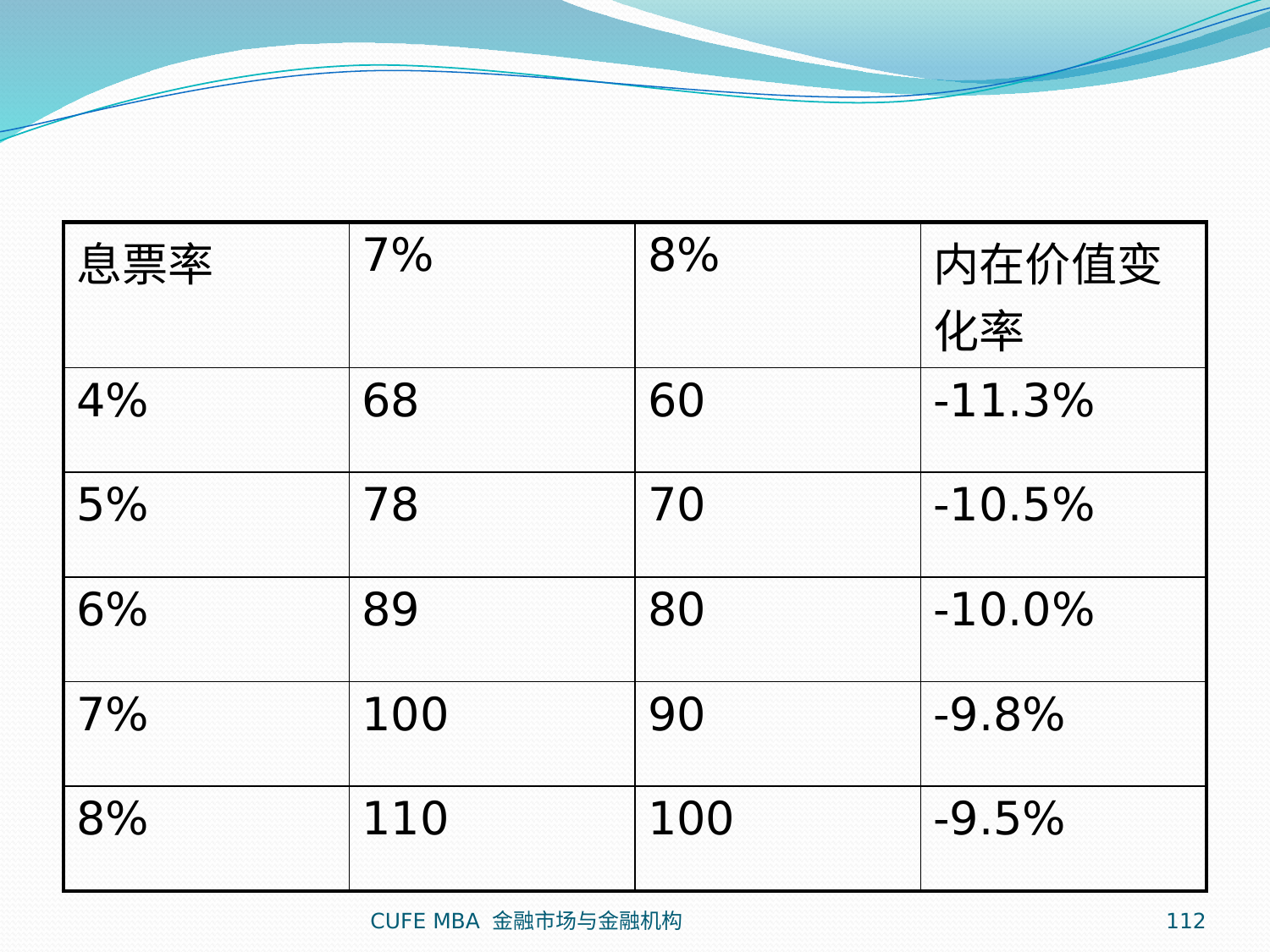

#
| 息票率 | 7% | 8% | 内在价值变化率 |
| --- | --- | --- | --- |
| 4% | 68 | 60 | -11.3% |
| 5% | 78 | 70 | -10.5% |
| 6% | 89 | 80 | -10.0% |
| 7% | 100 | 90 | -9.8% |
| 8% | 110 | 100 | -9.5% |
CUFE MBA 金融市场与金融机构
112